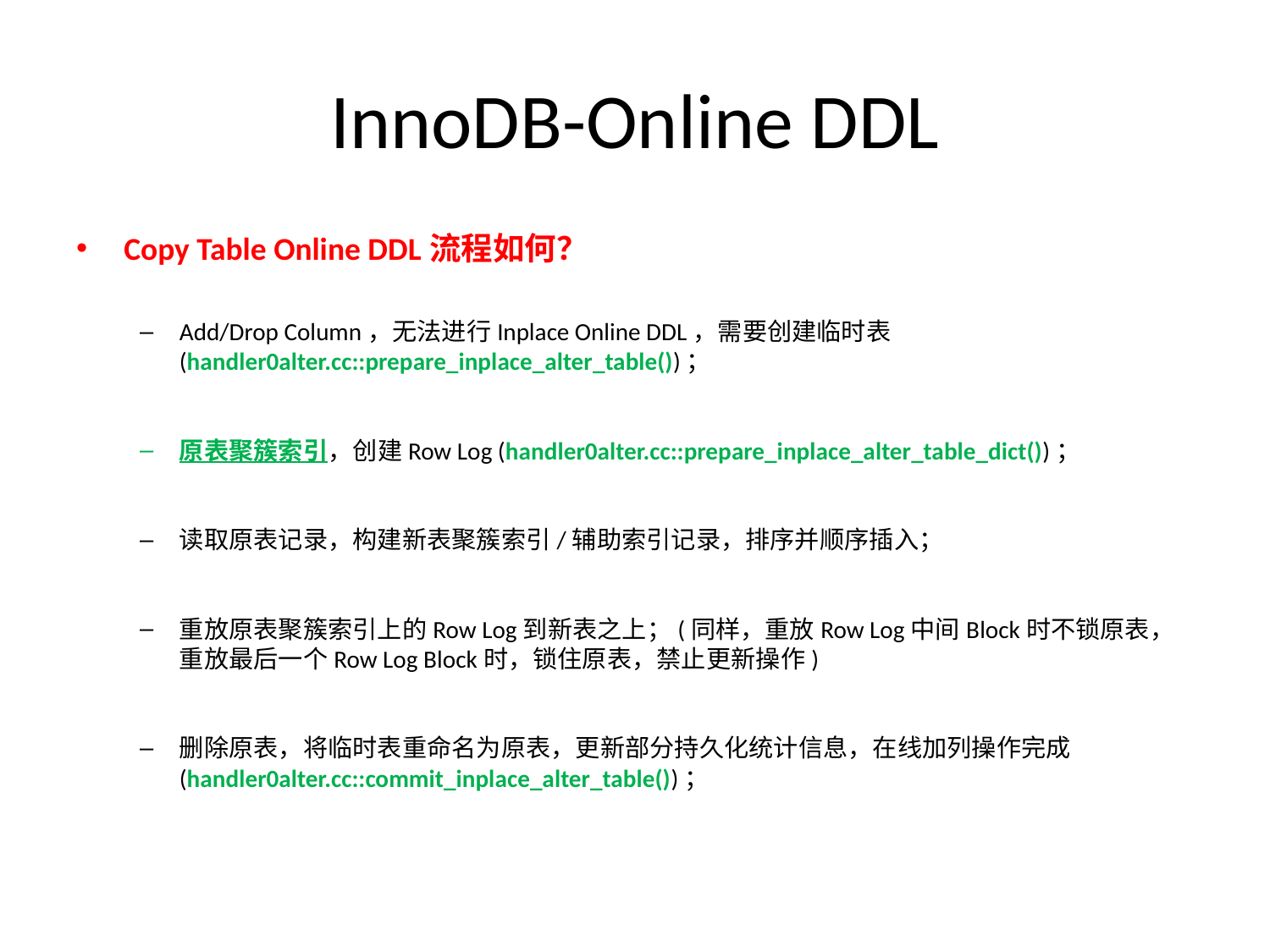

# InnoDB-Online DDL
Copy Table Online DDL流程如何？

Add/Drop Column，无法进行Inplace Online DDL，需要创建临时表(handler0alter.cc::prepare_inplace_alter_table())；

原表聚簇索引，创建Row Log (handler0alter.cc::prepare_inplace_alter_table_dict())；

读取原表记录，构建新表聚簇索引/辅助索引记录，排序并顺序插入；

重放原表聚簇索引上的Row Log到新表之上；(同样，重放Row Log中间Block时不锁原表，重放最后一个Row Log Block时，锁住原表，禁止更新操作)

删除原表，将临时表重命名为原表，更新部分持久化统计信息，在线加列操作完成(handler0alter.cc::commit_inplace_alter_table())；